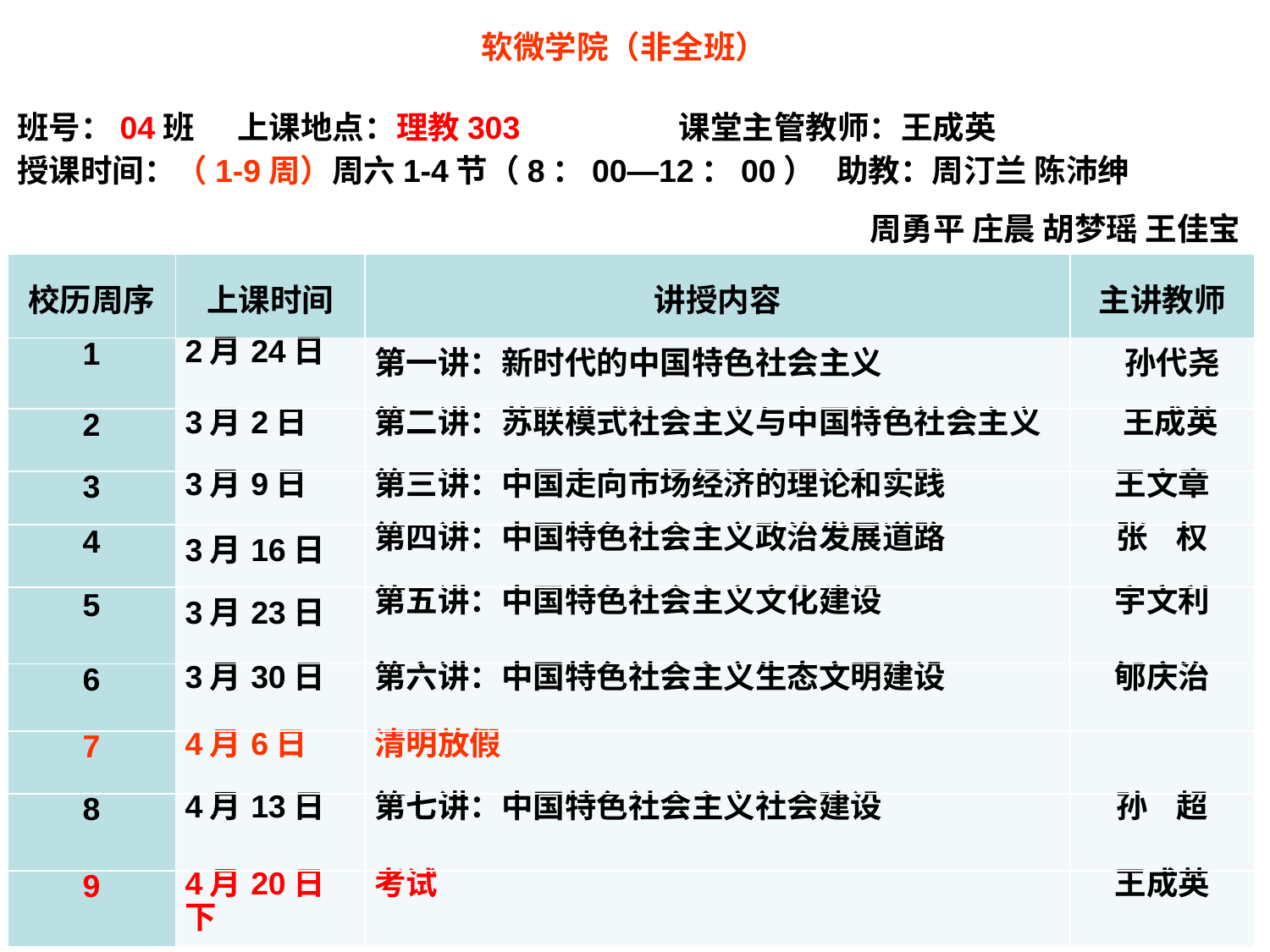

软微学院（非全班）

班号：04班      上课地点：理教303                 课堂主管教师：王成英
授课时间：（1-9周）周六1-4节（8：00—12：00）   助教：周汀兰 陈沛绅
周勇平 庄晨 胡梦瑶 王佳宝
| 校历周序 | 上课时间 | 讲授内容 | 主讲教师 |
| --- | --- | --- | --- |
| 1 | 2月24日 | 第一讲：新时代的中国特色社会主义 | 孙代尧 |
| 2 | 3月2日 | 第二讲：苏联模式社会主义与中国特色社会主义 | 王成英 |
| 3 | 3月9日 | 第三讲：中国走向市场经济的理论和实践 | 王文章 |
| 4 | 3月16日 | 第四讲：中国特色社会主义政治发展道路 | 张 权 |
| 5 | 3月23日 | 第五讲：中国特色社会主义文化建设 | 宇文利 |
| 6 | 3月30日 | 第六讲：中国特色社会主义生态文明建设 | 郇庆治 |
| 7 | 4月6日 | 清明放假 |  |
| 8 | 4月13日 | 第七讲：中国特色社会主义社会建设 | 孙 超 |
| 9 | 4月20日下 | 考试 | 王成英 |